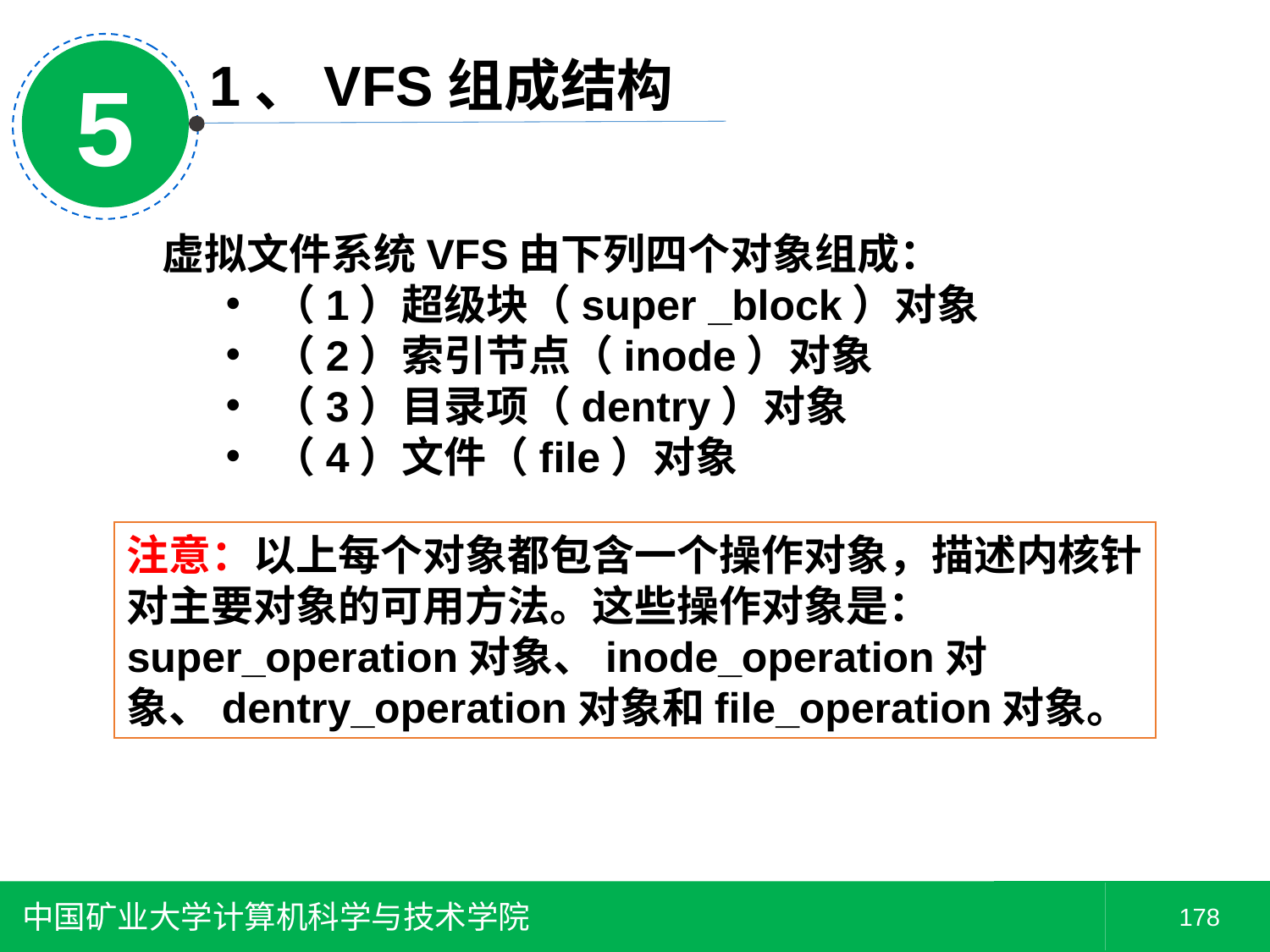

5
1、VFS组成结构

虚拟文件系统VFS由下列四个对象组成：
（1）超级块（super _block）对象
（2）索引节点（inode）对象
（3）目录项（dentry）对象
（4）文件（file）对象

注意：以上每个对象都包含一个操作对象，描述内核针对主要对象的可用方法。这些操作对象是：super_operation对象、inode_operation对象、dentry_operation对象和file_operation对象。